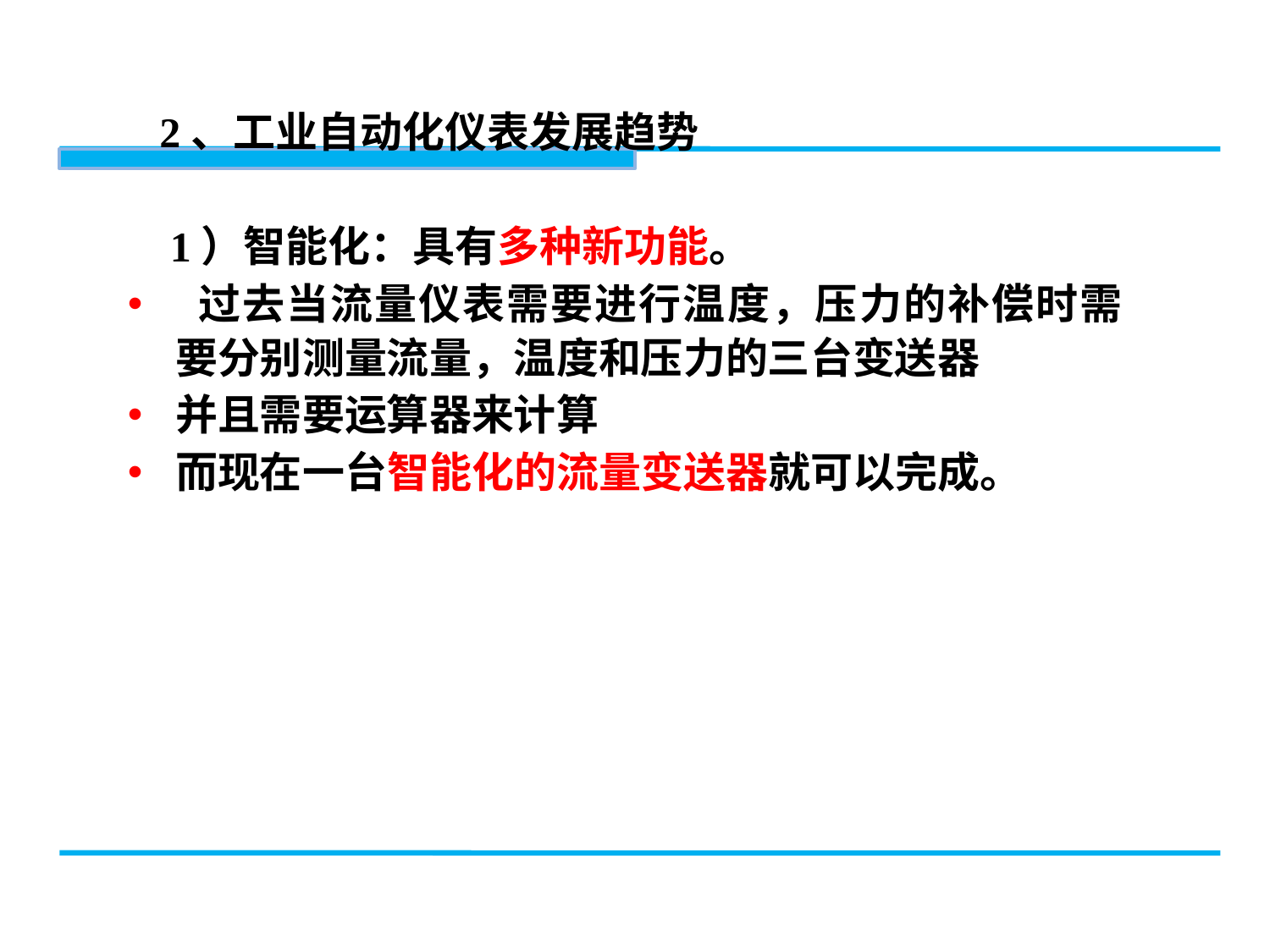

2、工业自动化仪表发展趋势

    1）智能化：具有多种新功能。
 过去当流量仪表需要进行温度，压力的补偿时需要分别测量流量，温度和压力的三台变送器
并且需要运算器来计算
而现在一台智能化的流量变送器就可以完成。